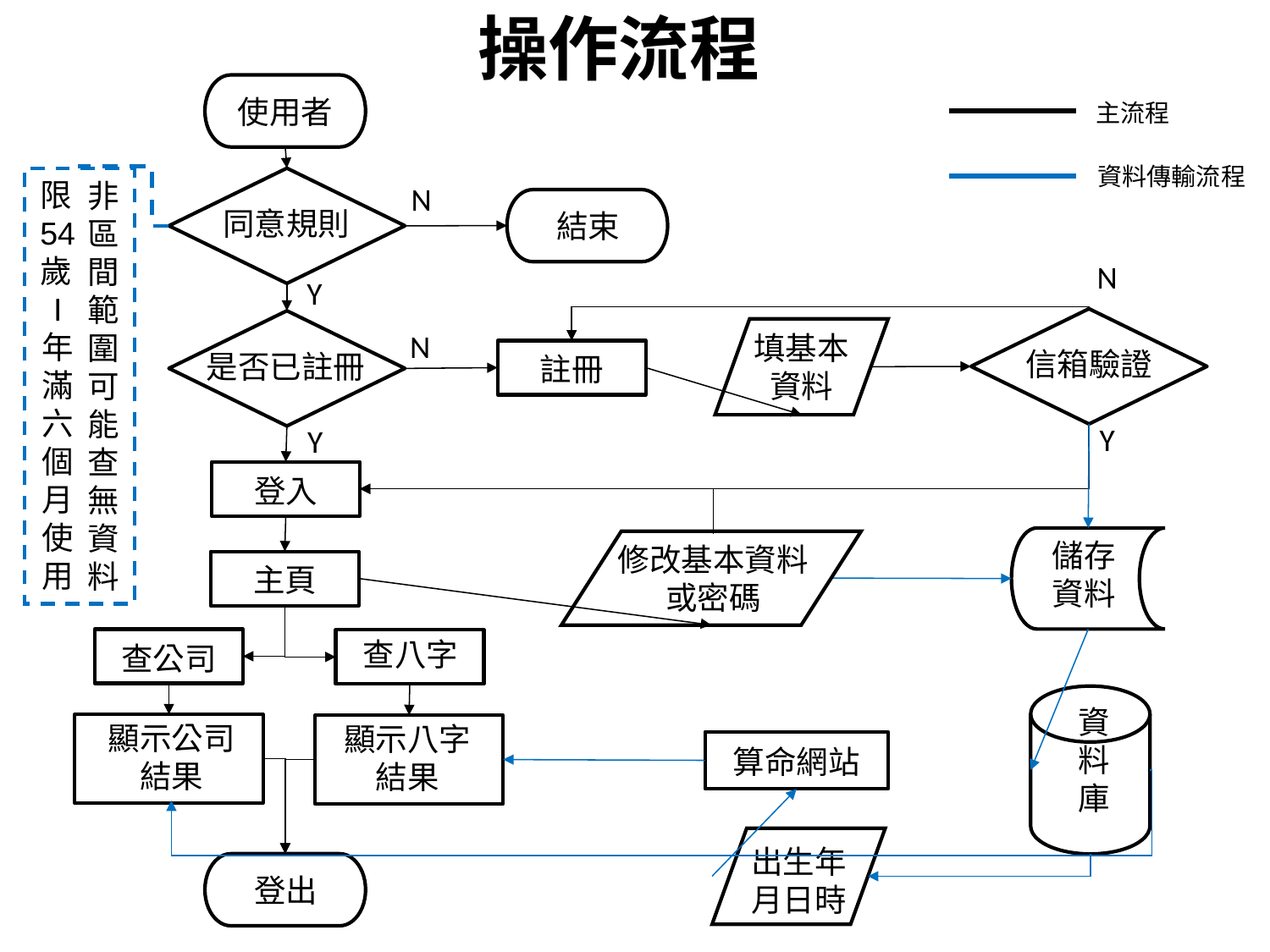

操作流程

使用者
主流程
資料傳輸流程

限
54
歲
I
年
滿
六
個
月
使
用
非
區
間
範
圍
可
能
查
無
資
料

同意規則
N

結束
N
Y

信箱驗證

是否已註冊

填基本
資料
N

註冊
Y
Y

登入

儲存
資料

修改基本資料
或密碼

主頁
查八字

查公司

資
料
庫
顯示公司
結果

顯示八字
結果

算命網站

出生年
月日時

登出